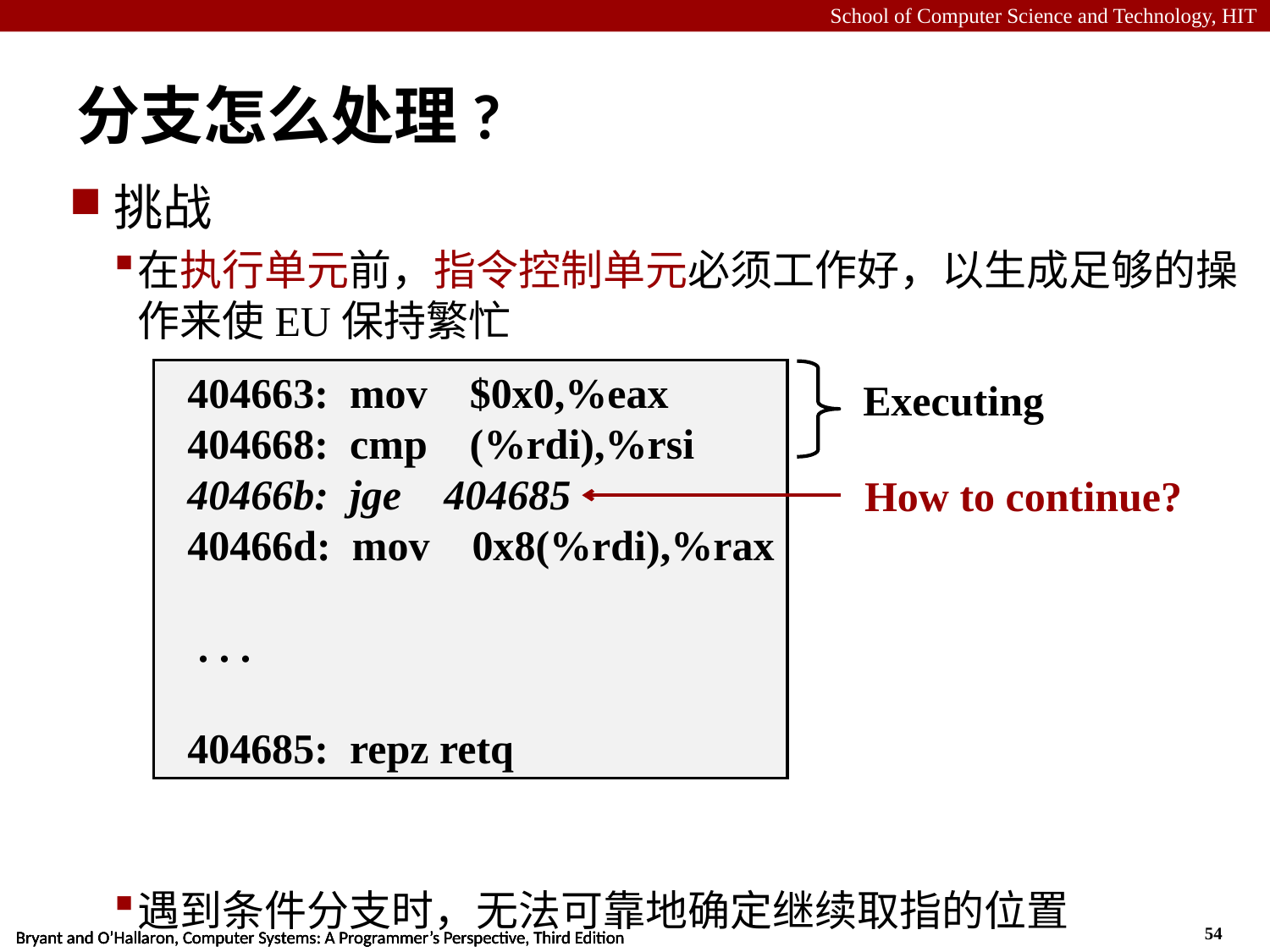

# 分支怎么处理?
挑战
在执行单元前，指令控制单元必须工作好，以生成足够的操作来使EU保持繁忙

遇到条件分支时，无法可靠地确定继续取指的位置
  404663:  mov    $0x0,%eax
  404668:  cmp    (%rdi),%rsi
  40466b:  jge    404685
  40466d:  mov    0x8(%rdi),%rax

   . . .

  404685:  repz retq

Executing
How to continue?